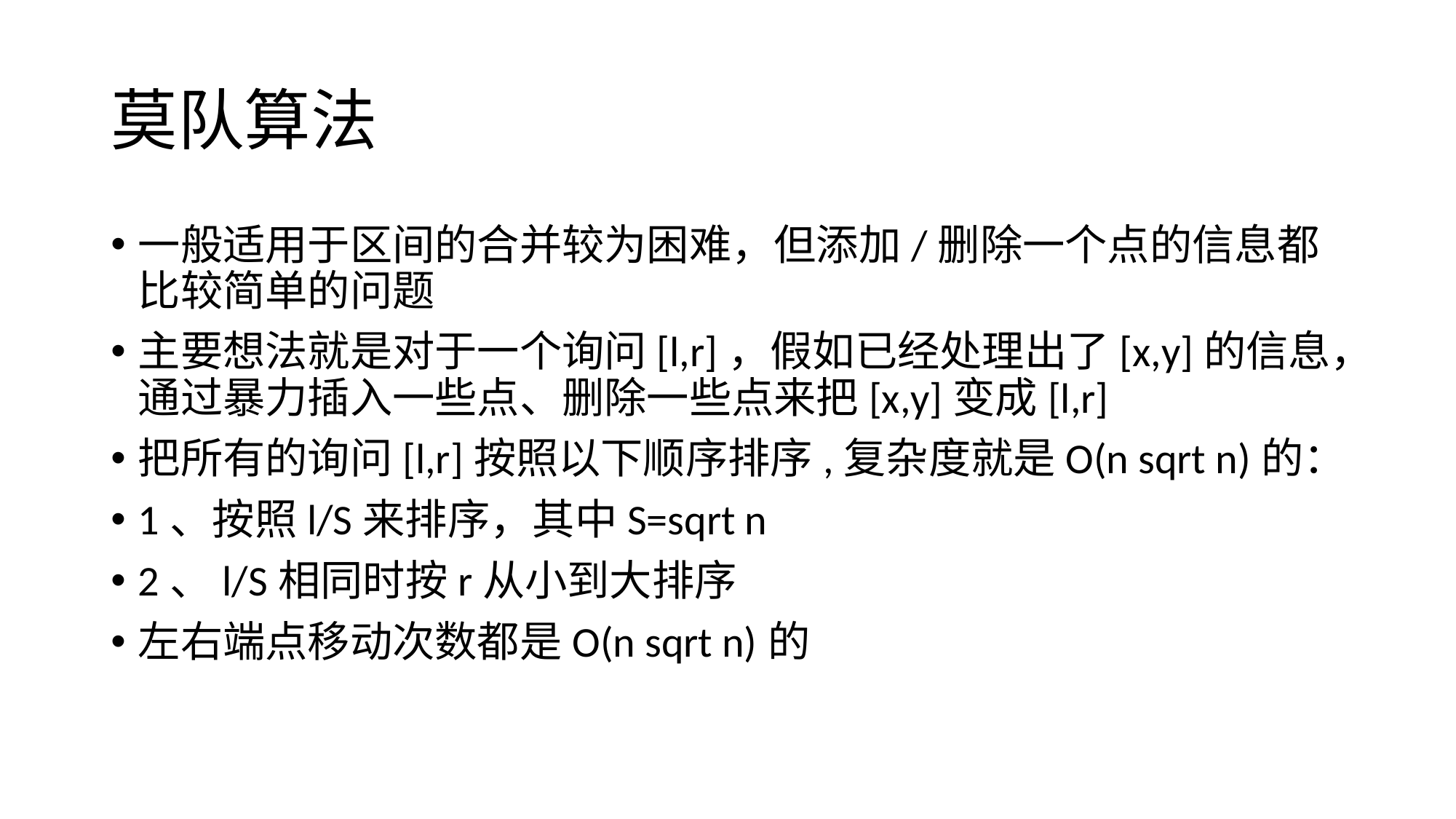

# 莫队算法
一般适用于区间的合并较为困难，但添加/删除一个点的信息都比较简单的问题
主要想法就是对于一个询问[l,r]，假如已经处理出了[x,y]的信息，通过暴力插入一些点、删除一些点来把[x,y]变成[l,r]
把所有的询问[l,r]按照以下顺序排序,复杂度就是O(n sqrt n)的：
1、按照l/S来排序，其中S=sqrt n
2、l/S相同时按r从小到大排序
左右端点移动次数都是O(n sqrt n)的